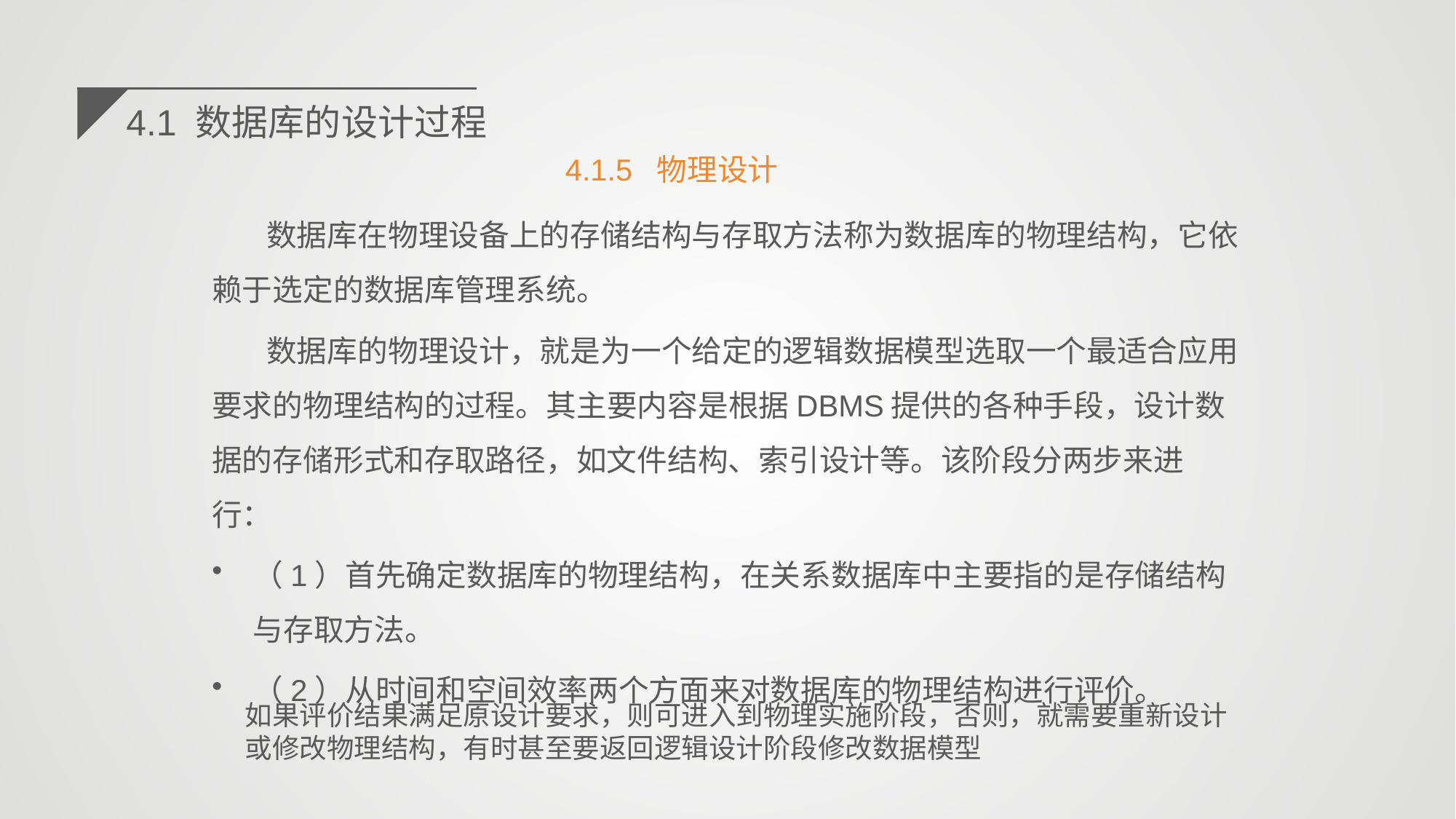

4.1 数据库的设计过程

4.1.5  物理设计
数据库在物理设备上的存储结构与存取方法称为数据库的物理结构，它依赖于选定的数据库管理系统。
数据库的物理设计，就是为一个给定的逻辑数据模型选取一个最适合应用要求的物理结构的过程。其主要内容是根据DBMS提供的各种手段，设计数据的存储形式和存取路径，如文件结构、索引设计等。该阶段分两步来进行：
（1）首先确定数据库的物理结构，在关系数据库中主要指的是存储结构与存取方法。
（2）从时间和空间效率两个方面来对数据库的物理结构进行评价。

如果评价结果满足原设计要求，则可进入到物理实施阶段，否则，就需要重新设计或修改物理结构，有时甚至要返回逻辑设计阶段修改数据模型